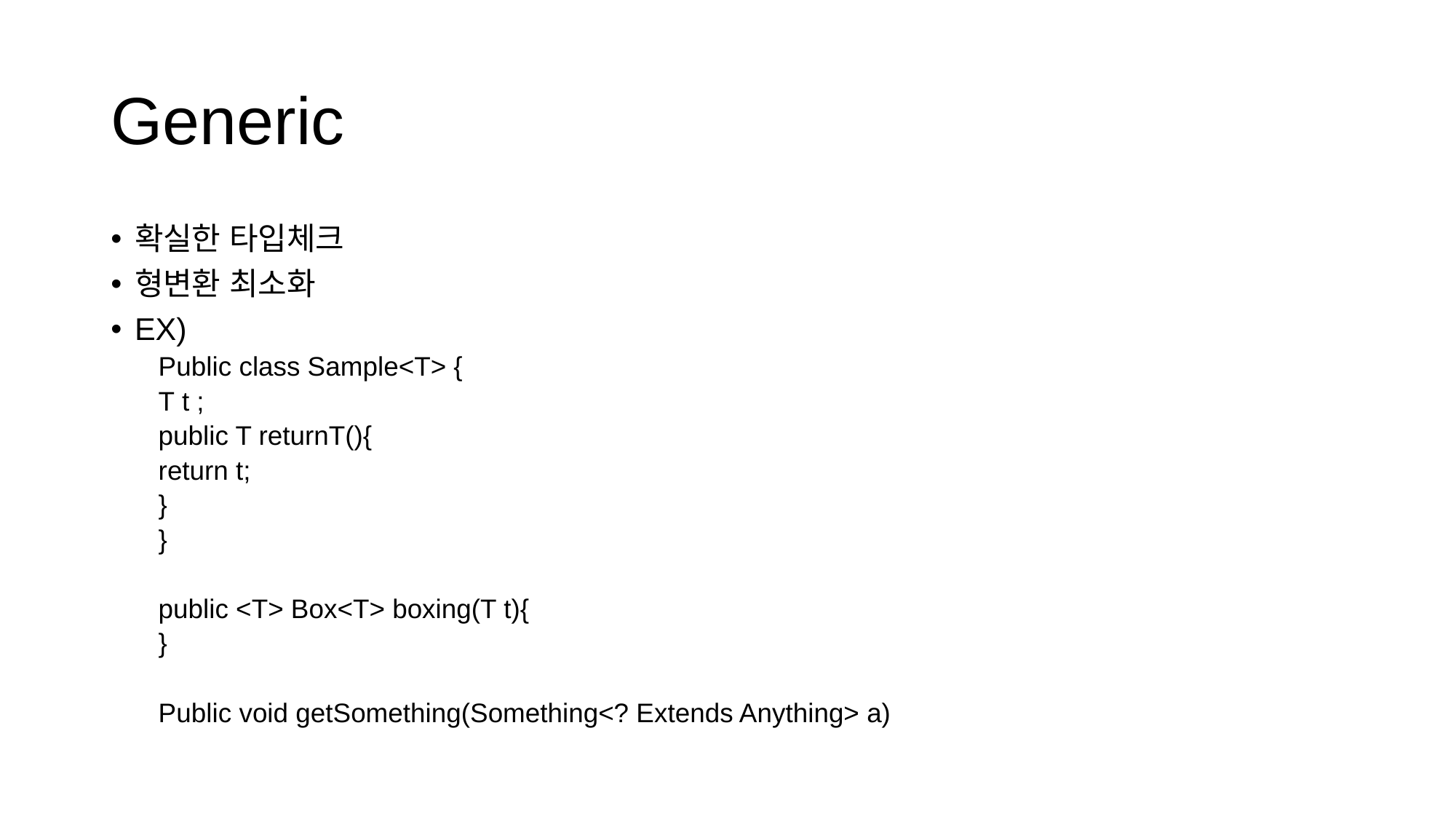

# Generic
확실한 타입체크
형변환 최소화
EX)
Public class Sample<T> {
	T t ;
	public T returnT(){
	return t;
	}
}

public <T> Box<T> boxing(T t){
}

Public void getSomething(Something<? Extends Anything> a)